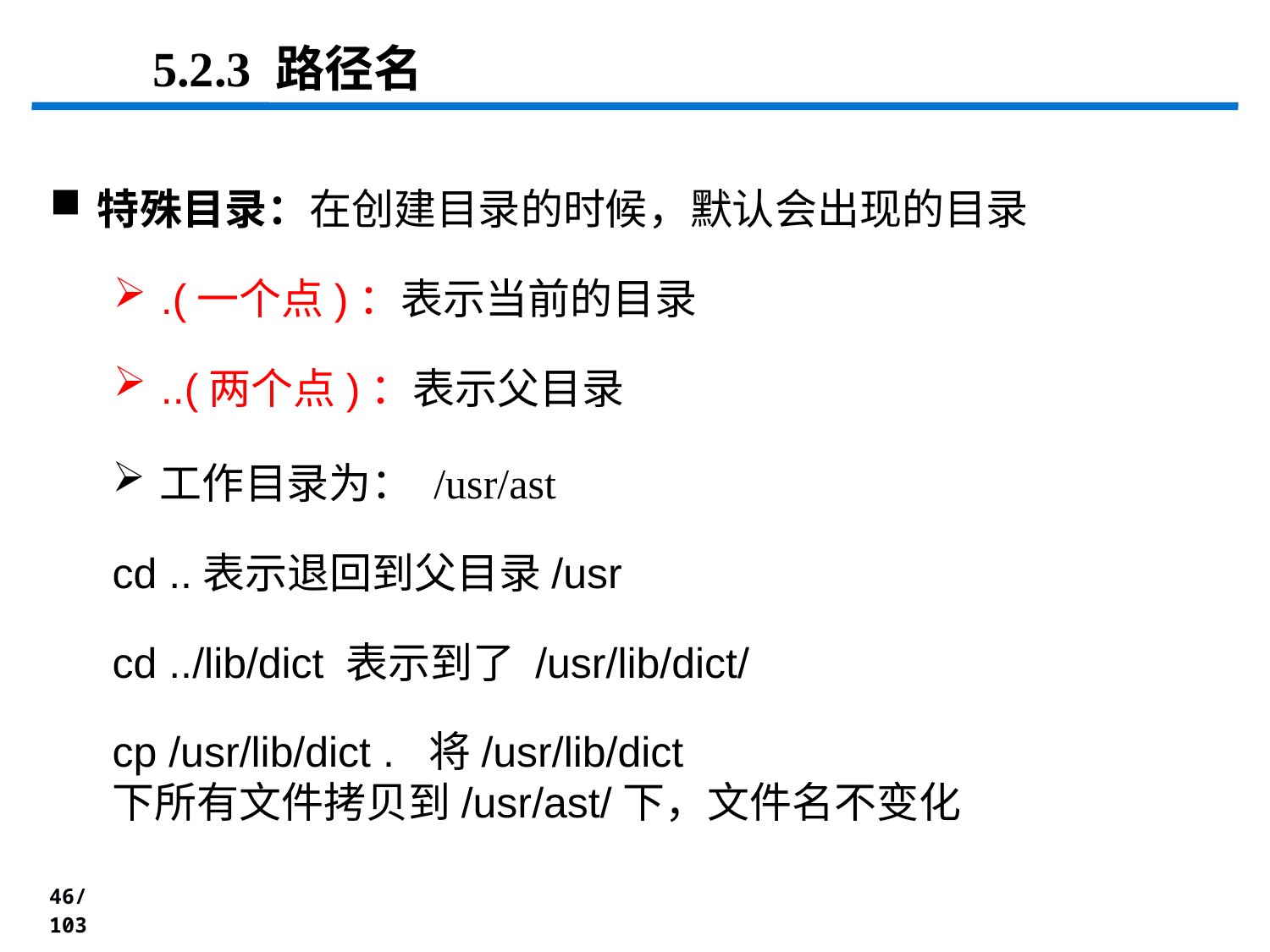

5.2.3 路径名
特殊目录：在创建目录的时候，默认会出现的目录
.(一个点)：表示当前的目录
..(两个点)：表示父目录

工作目录为： /usr/ast
cd ..表示退回到父目录/usr
cd ../lib/dict 表示到了 /usr/lib/dict/
cp /usr/lib/dict .  将/usr/lib/dict 下所有文件拷贝到/usr/ast/下，文件名不变化